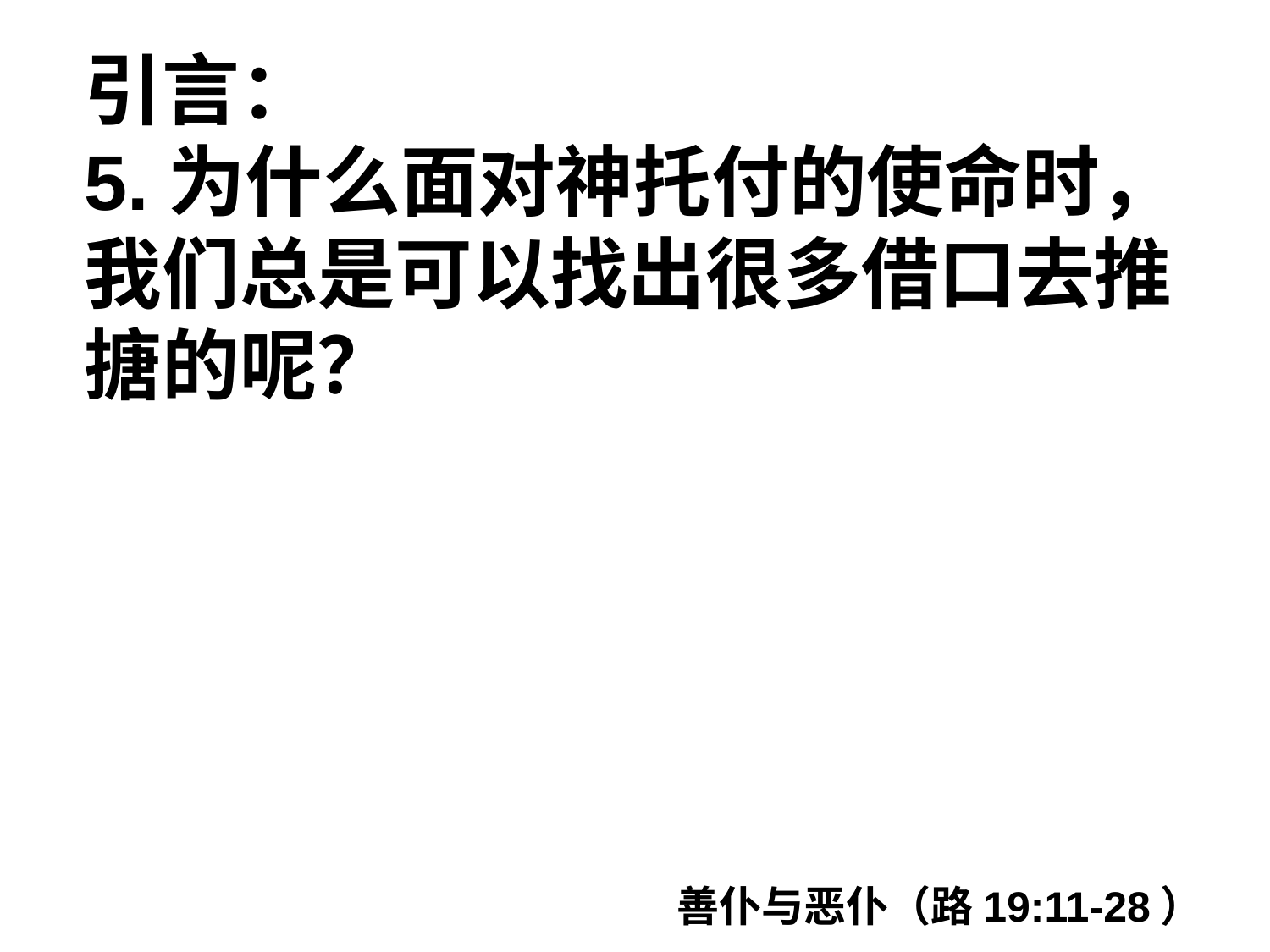

引言：
5.为什么面对神托付的使命时，我们总是可以找出很多借口去推搪的呢？
善仆与恶仆（路19:11-28）